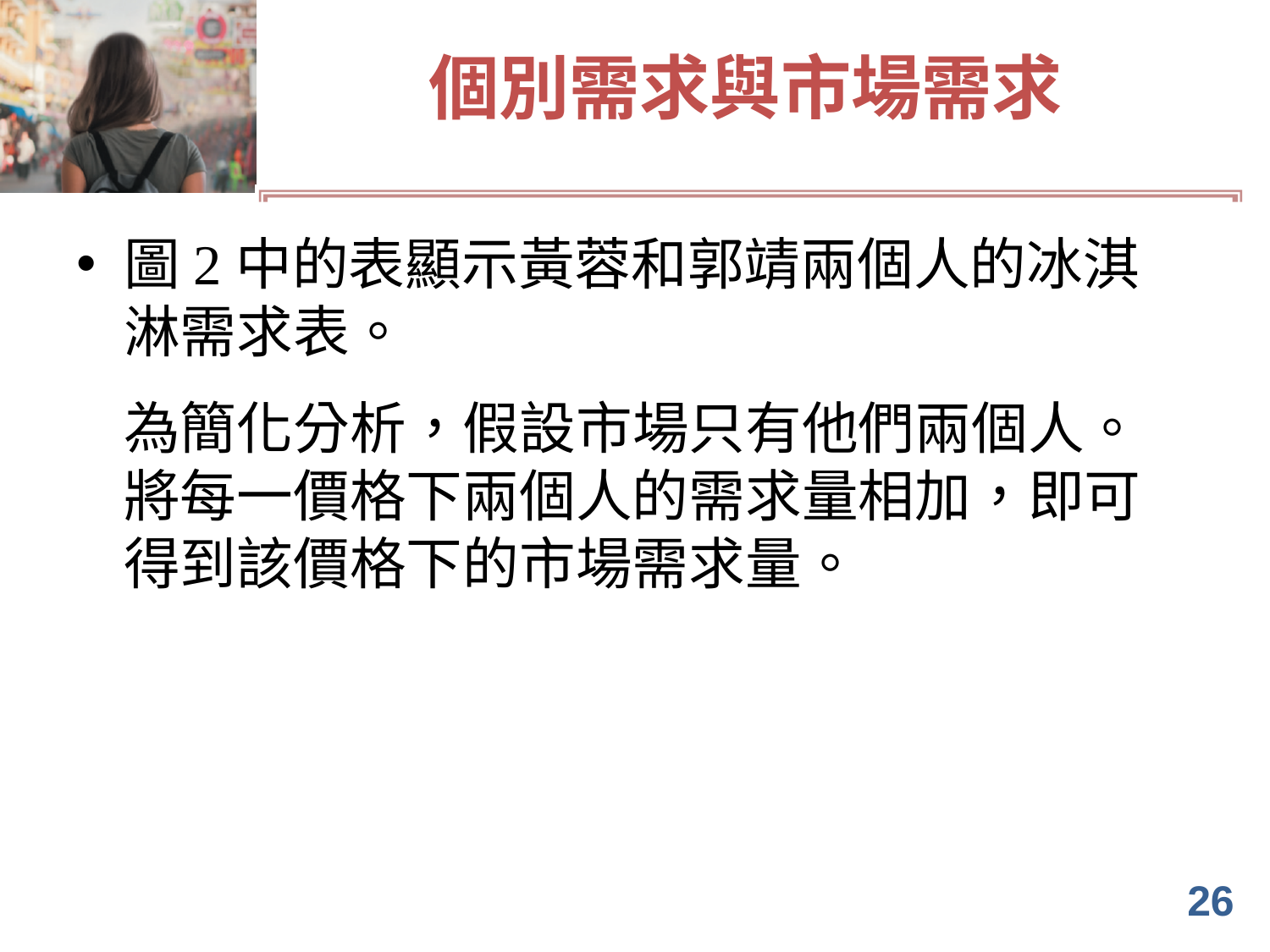

# 個別需求與市場需求
圖2中的表顯示黃蓉和郭靖兩個人的冰淇淋需求表。

	為簡化分析，假設市場只有他們兩個人。將每一價格下兩個人的需求量相加，即可得到該價格下的市場需求量。
26